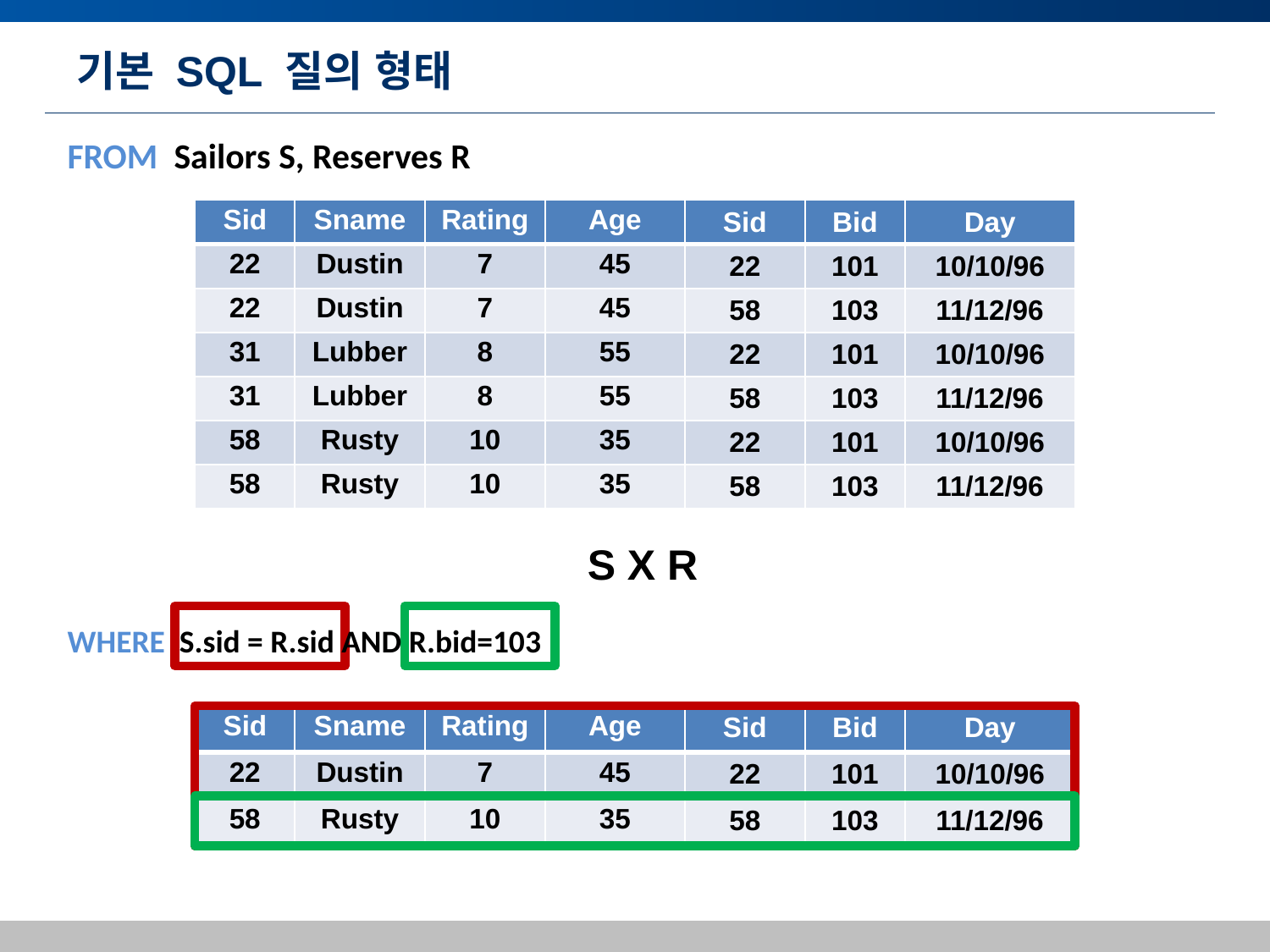

# 기본 SQL 질의 형태
FROM  Sailors S, Reserves R

| Sid | Sname | Rating | Age | Sid | Bid | Day |
| --- | --- | --- | --- | --- | --- | --- |
| 22 | Dustin | 7 | 45 | 22 | 101 | 10/10/96 |
| 22 | Dustin | 7 | 45 | 58 | 103 | 11/12/96 |
| 31 | Lubber | 8 | 55 | 22 | 101 | 10/10/96 |
| 31 | Lubber | 8 | 55 | 58 | 103 | 11/12/96 |
| 58 | Rusty | 10 | 35 | 22 | 101 | 10/10/96 |
| 58 | Rusty | 10 | 35 | 58 | 103 | 11/12/96 |
S X R

WHERE  S.sid = R.sid AND R.bid=103
| Sid | Sname | Rating | Age | Sid | Bid | Day |
| --- | --- | --- | --- | --- | --- | --- |
| 22 | Dustin | 7 | 45 | 22 | 101 | 10/10/96 |
| 58 | Rusty | 10 | 35 | 58 | 103 | 11/12/96 |